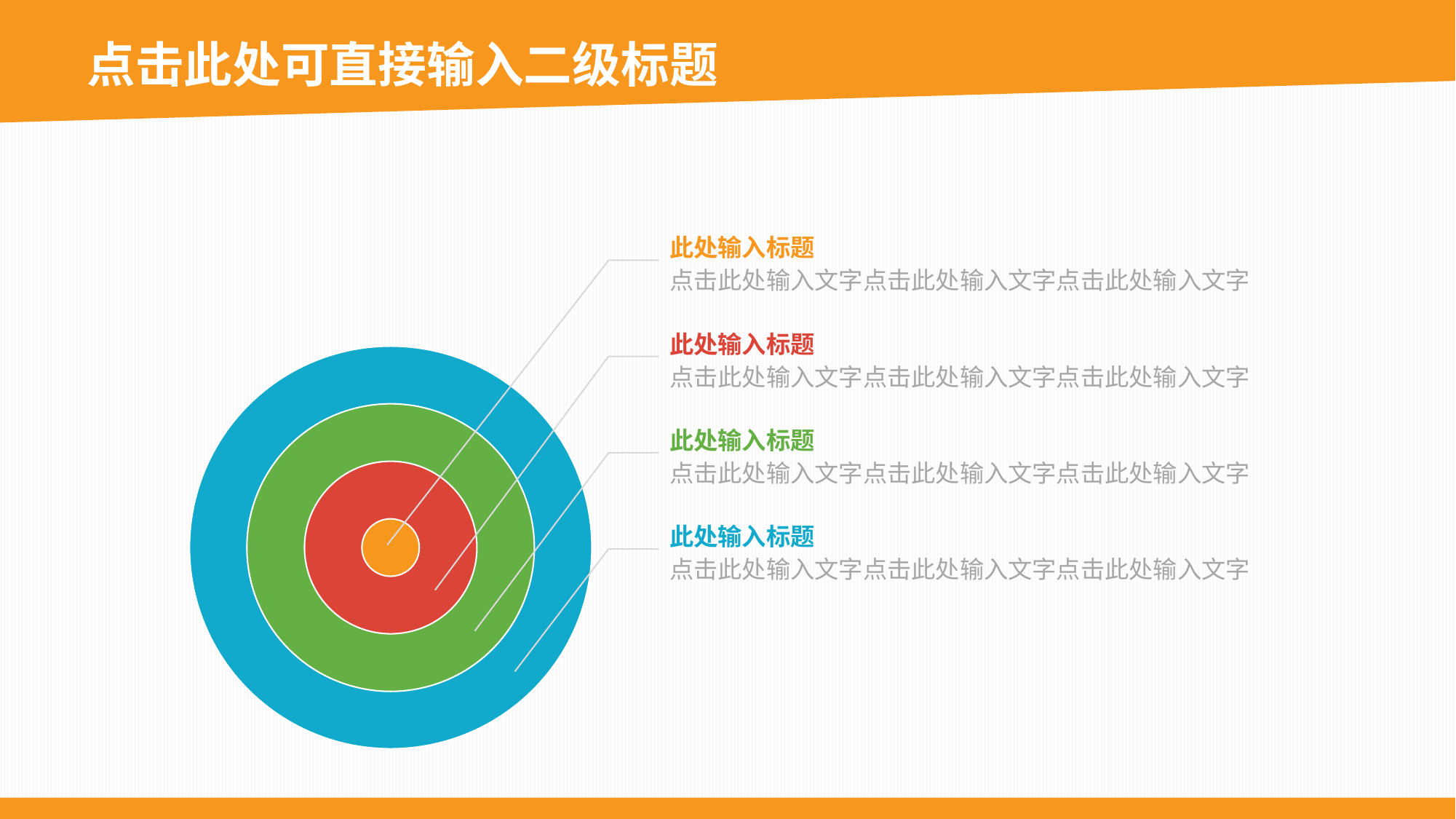

点击此处可直接输入二级标题
此处输入标题

点击此处输入文字点击此处输入文字点击此处输入文字

此处输入标题

点击此处输入文字点击此处输入文字点击此处输入文字

此处输入标题

点击此处输入文字点击此处输入文字点击此处输入文字

此处输入标题

点击此处输入文字点击此处输入文字点击此处输入文字